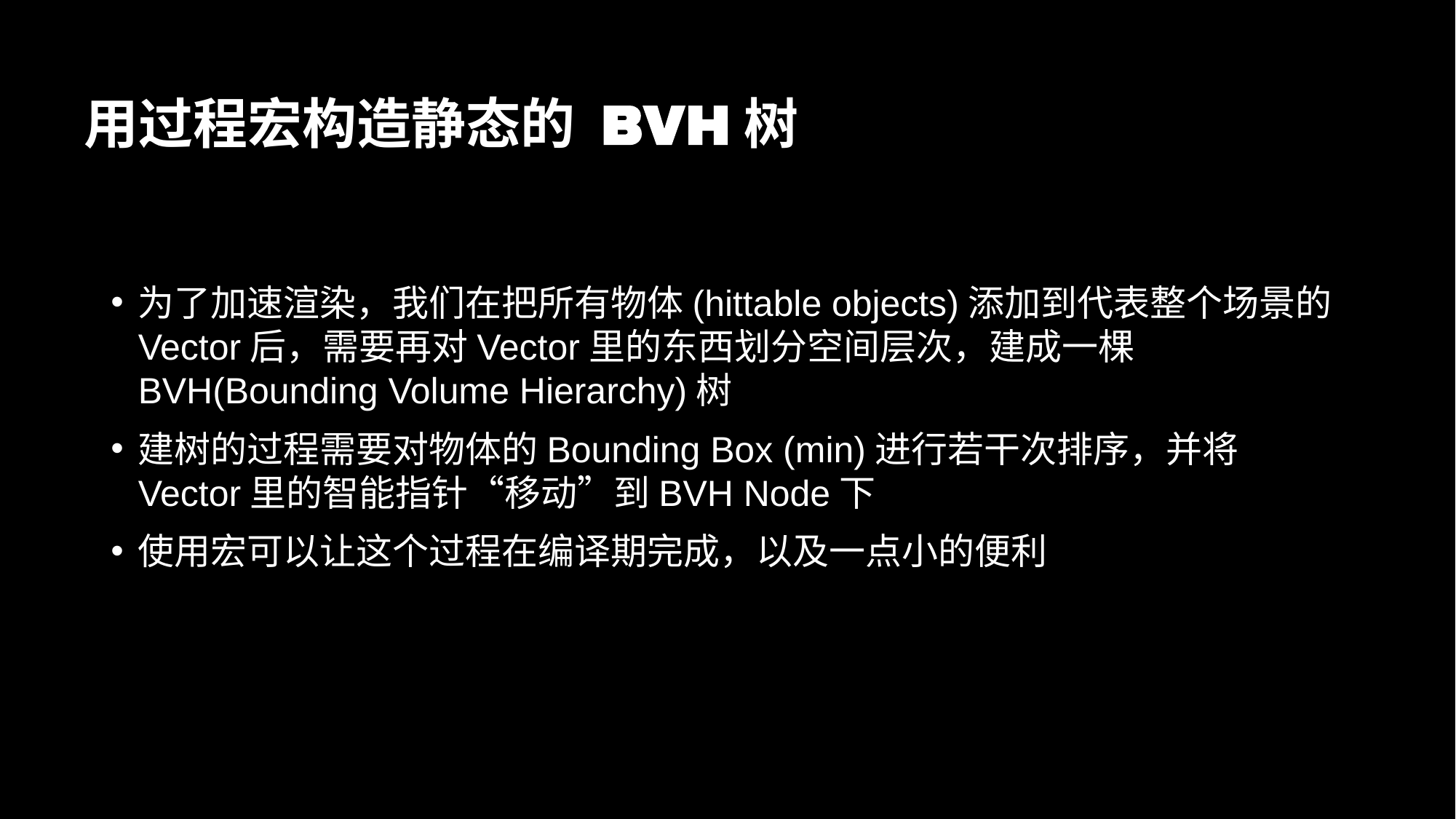

# 用过程宏构造静态的 BVH树
为了加速渲染，我们在把所有物体(hittable objects)添加到代表整个场景的Vector后，需要再对Vector里的东西划分空间层次，建成一棵BVH(Bounding Volume Hierarchy)树
建树的过程需要对物体的Bounding Box (min)进行若干次排序，并将Vector里的智能指针“移动”到BVH Node下
使用宏可以让这个过程在编译期完成，以及一点小的便利